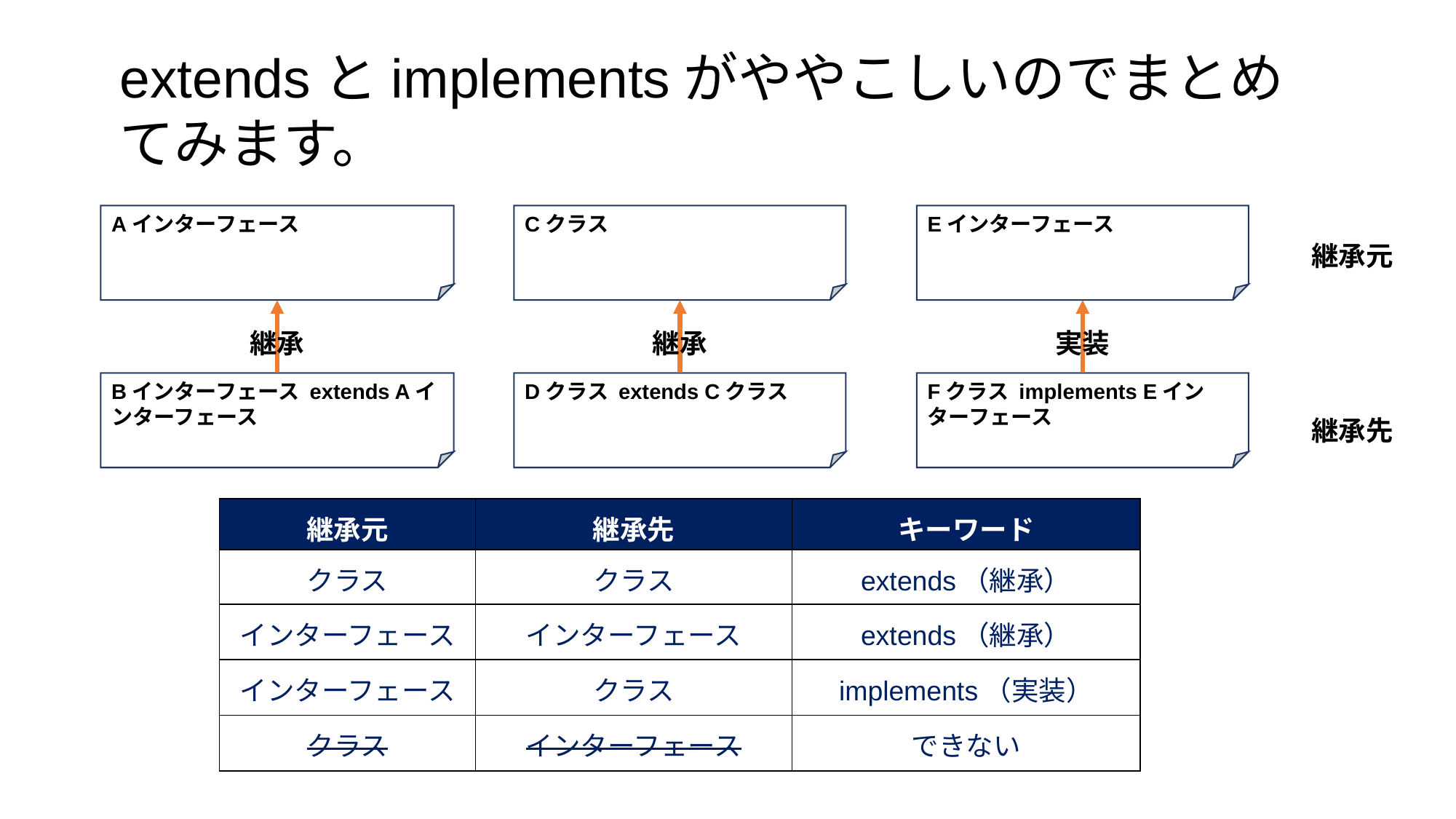

extendsとimplementsがややこしいのでまとめてみます。
Cクラス
Eインターフェース
Aインターフェース

継承元
継承
継承
実装
Bインターフェース extends Aインターフェース

Dクラス extends Cクラス
Fクラス implements Eインターフェース
継承先
| 継承元 | 継承先 | キーワード |
| --- | --- | --- |
| クラス | クラス | extends（継承） |
| インターフェース | インターフェース | extends（継承） |
| インターフェース | クラス | implements（実装） |
| クラス | インターフェース | できない |